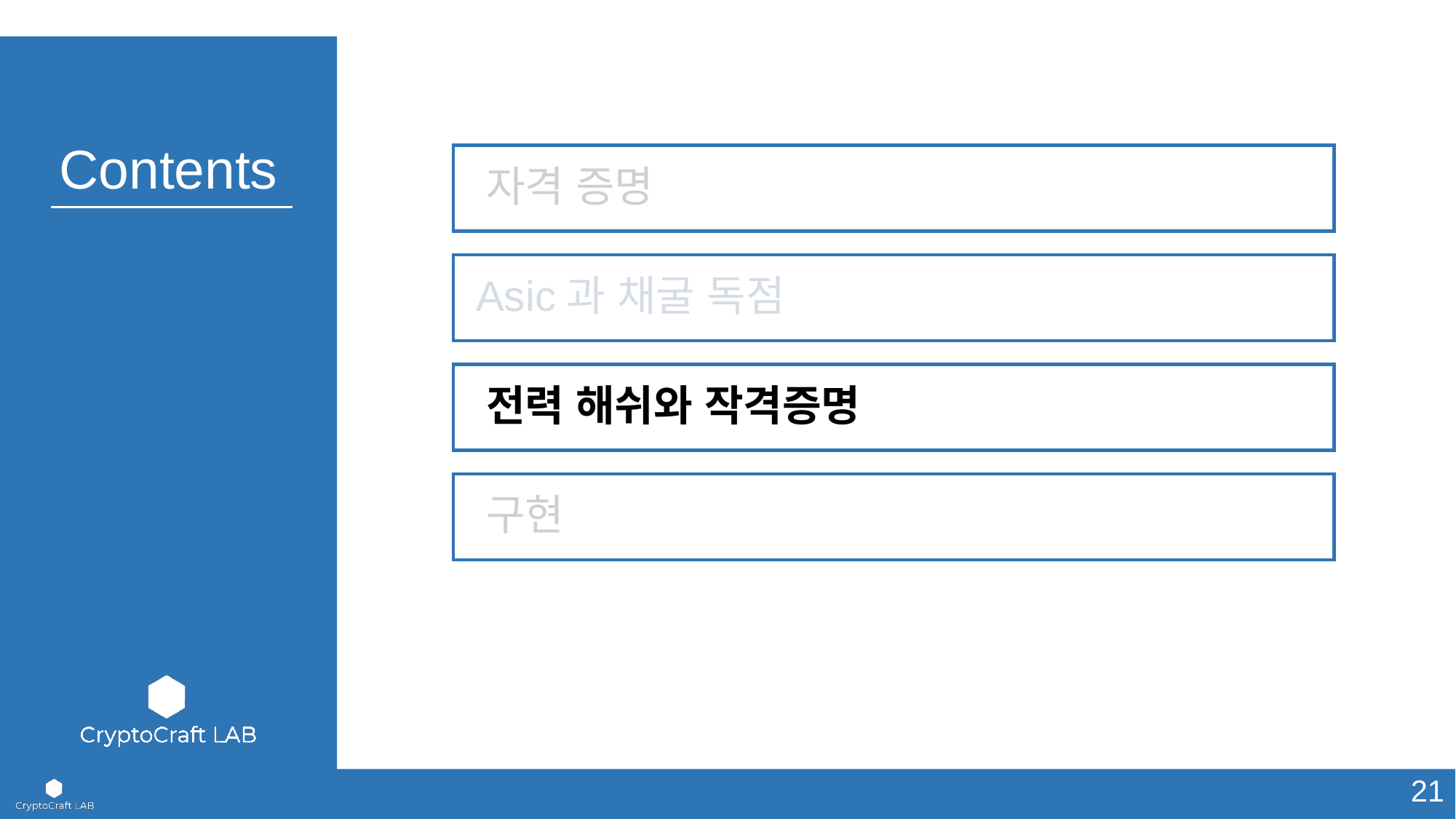

자격 증명
 Asic과 채굴 독점
 전력 해쉬와 작격증명
 구현

 구현